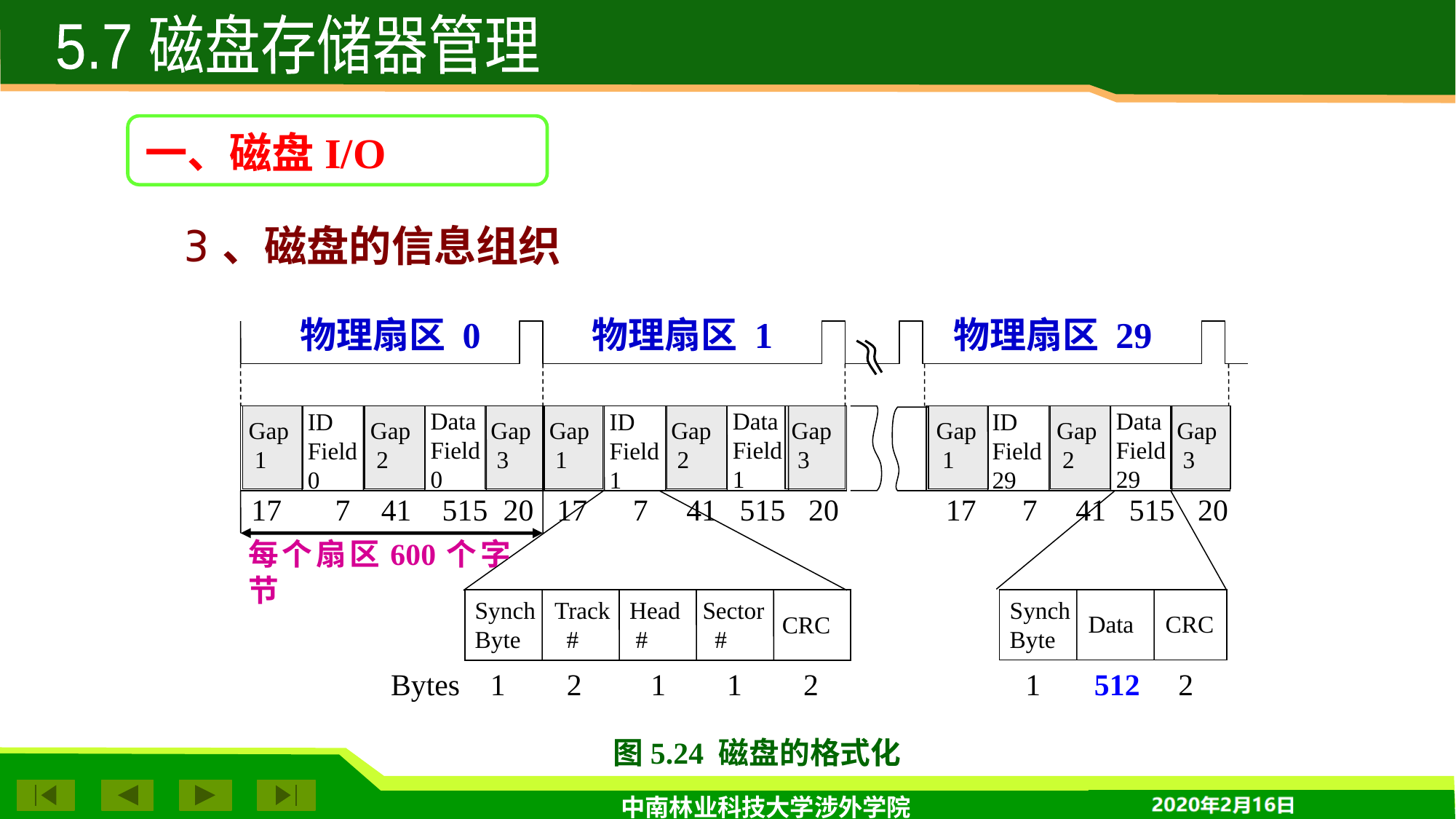

5.7 磁盘存储器管理

一、磁盘I/O
3、磁盘的信息组织
物理扇区 0
物理扇区 1
物理扇区 29

Data
Field
0
Data
Field
1
Data
Field
29
ID
Field
0
ID
Field
1
ID
Field
29

Gap
 1
Gap
 2
Gap
 3
Gap
 1
Gap
 2
Gap
 3
Gap
 1
Gap
 2
Gap
 3
17       7    41    515  20   17      7     41   515   20              17      7     41   515   20

每个扇区600个字节

Synch
Byte

Track
  #
Head
 #

Sector
  #

Synch
Byte

Data
CRC
CRC
Bytes    1        2         1        1        2
  1       512     2
图5.24 磁盘的格式化